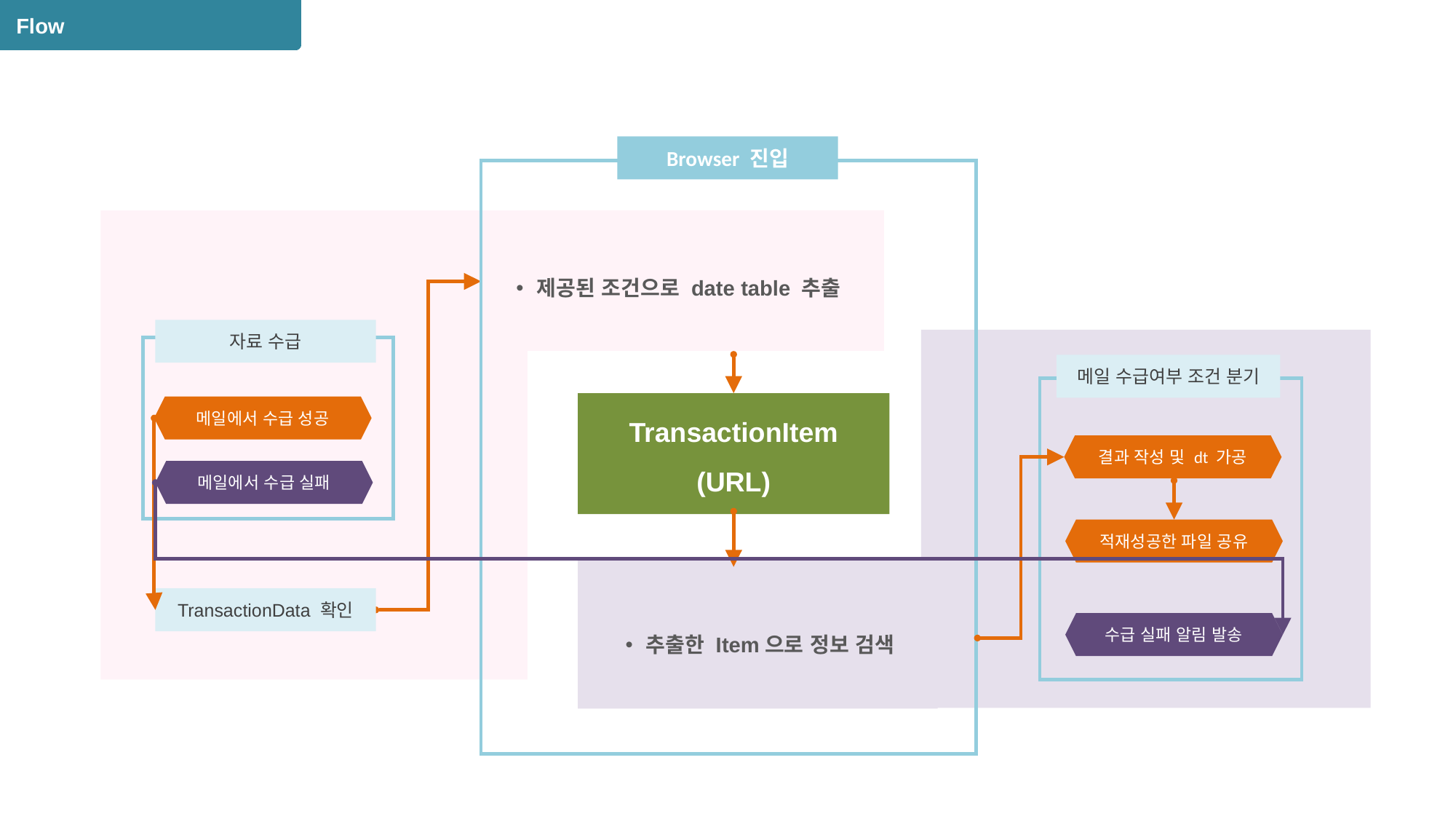

Flow
Browser 진입

제공된 조건으로 date table 추출
자료 수급

메일 수급여부 조건 분기

메일에서 수급 성공
TransactionItem
(URL)
결과 작성 및 dt 가공
메일에서 수급 실패
적재성공한 파일 공유

TransactionData 확인
수급 실패 알림 발송
추출한 Item으로 정보 검색